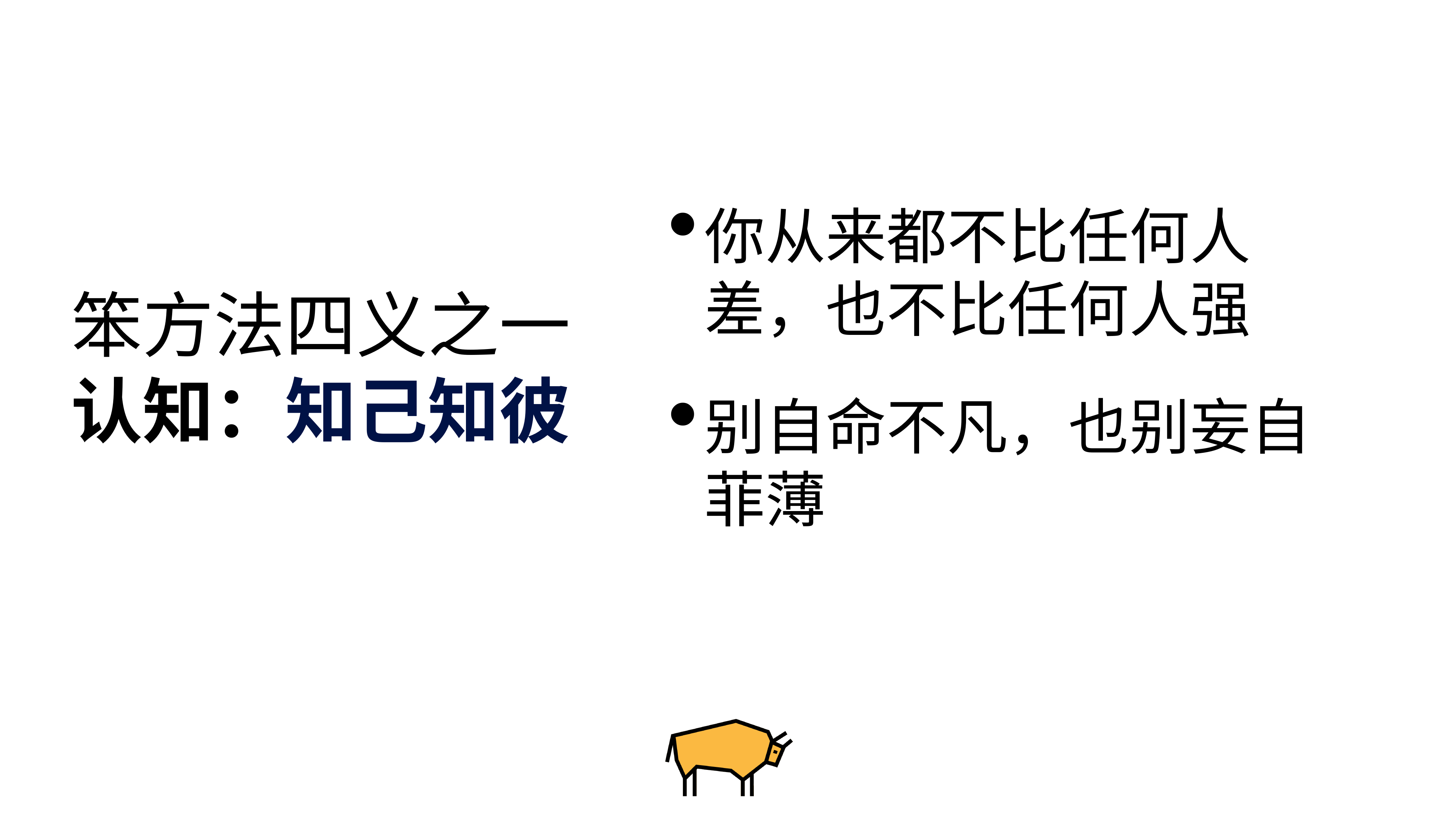

你从来都不比任何人差，也不比任何人强
别自命不凡，也别妄自菲薄
# 笨方法四义之一 认知：知己知彼